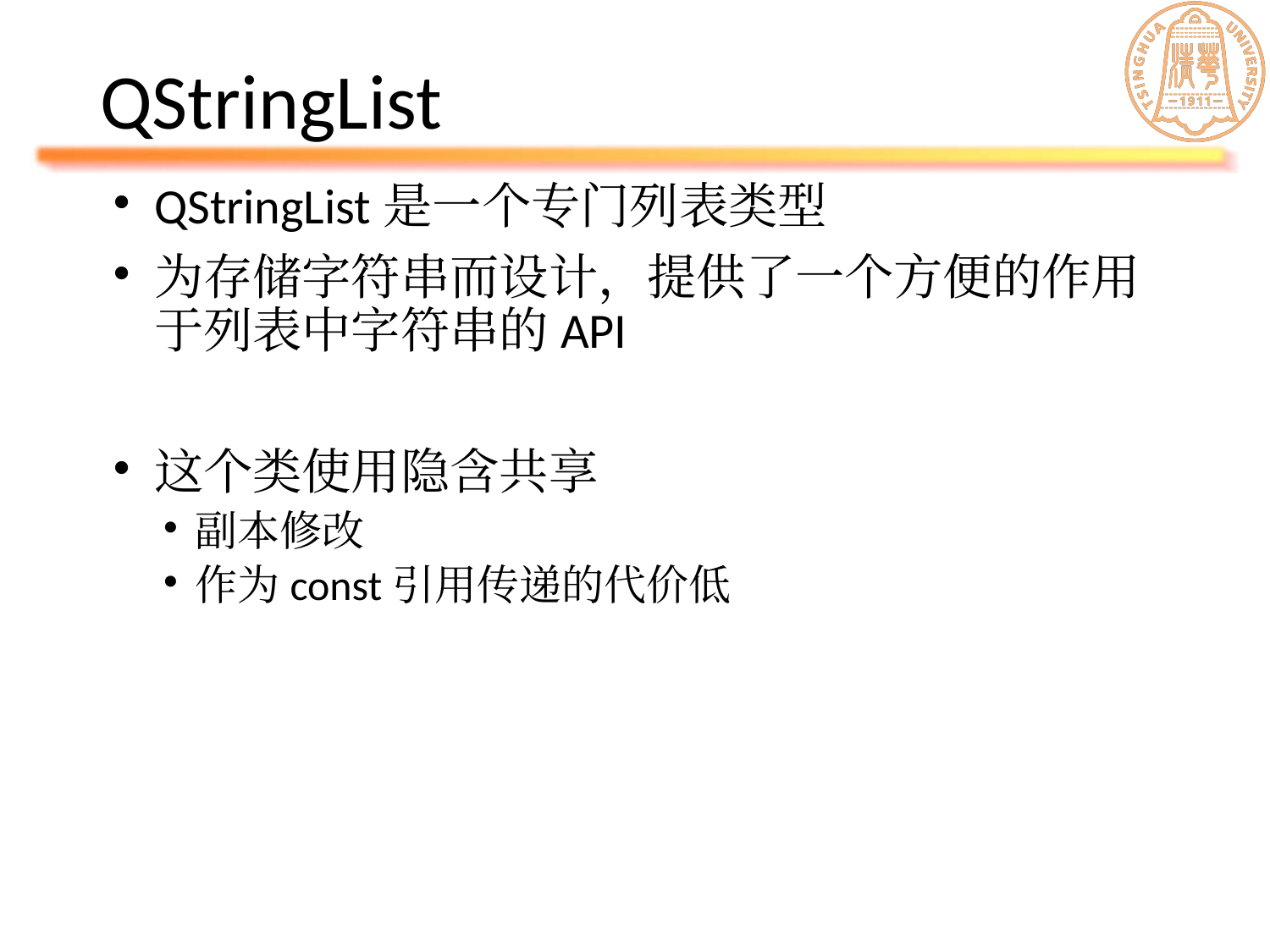

# QStringList
QStringList是一个专门列表类型
为存储字符串而设计，提供了一个方便的作用于列表中字符串的API

这个类使用隐含共享
副本修改
作为const引用传递的代价低